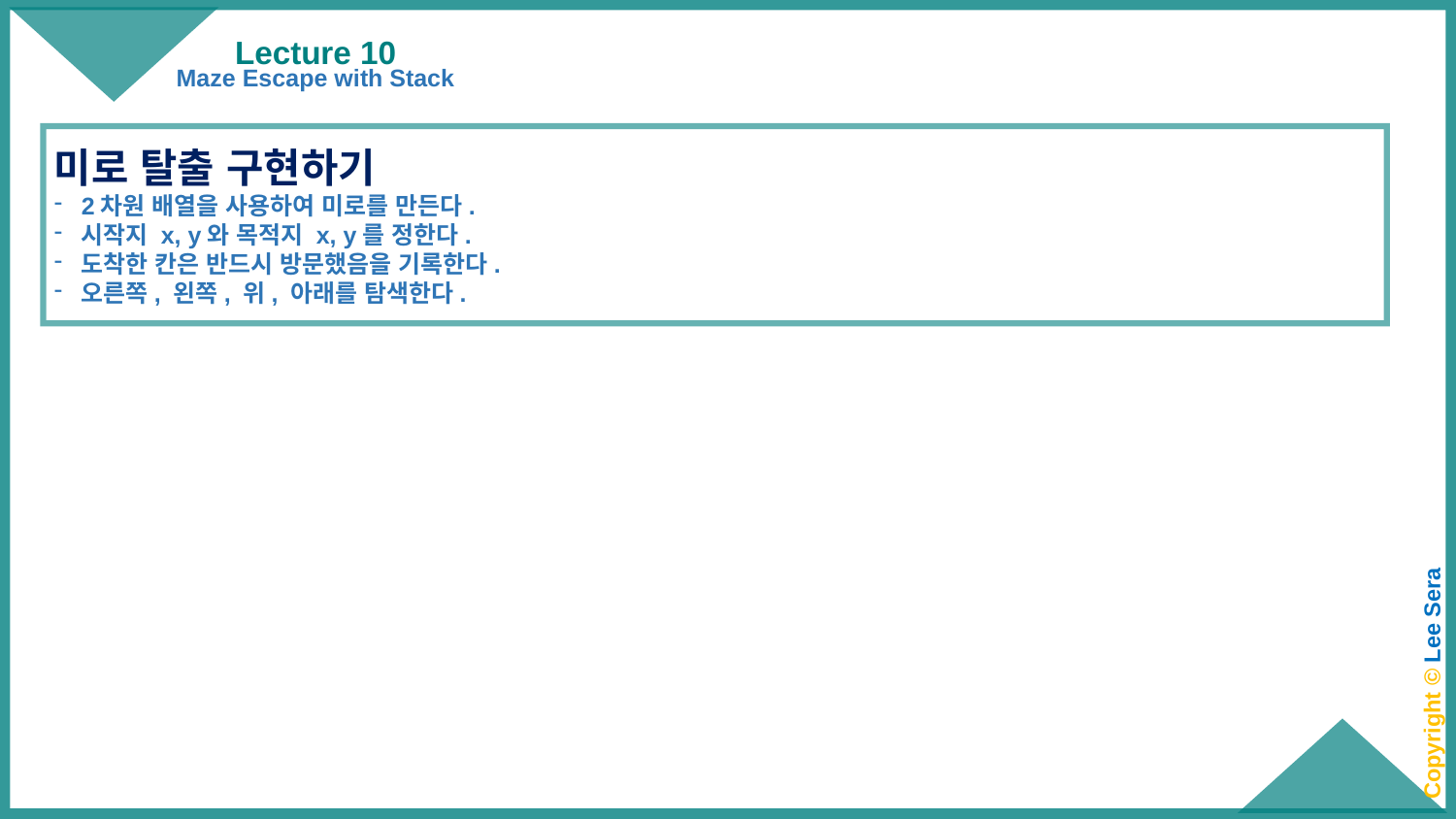

# Lecture 10
Maze Escape with Stack
미로 탈출 구현하기
2차원 배열을 사용하여 미로를 만든다.
시작지 x, y와 목적지 x, y를 정한다.
도착한 칸은 반드시 방문했음을 기록한다.
오른쪽, 왼쪽, 위, 아래를 탐색한다.
Copyright © Lee Sera